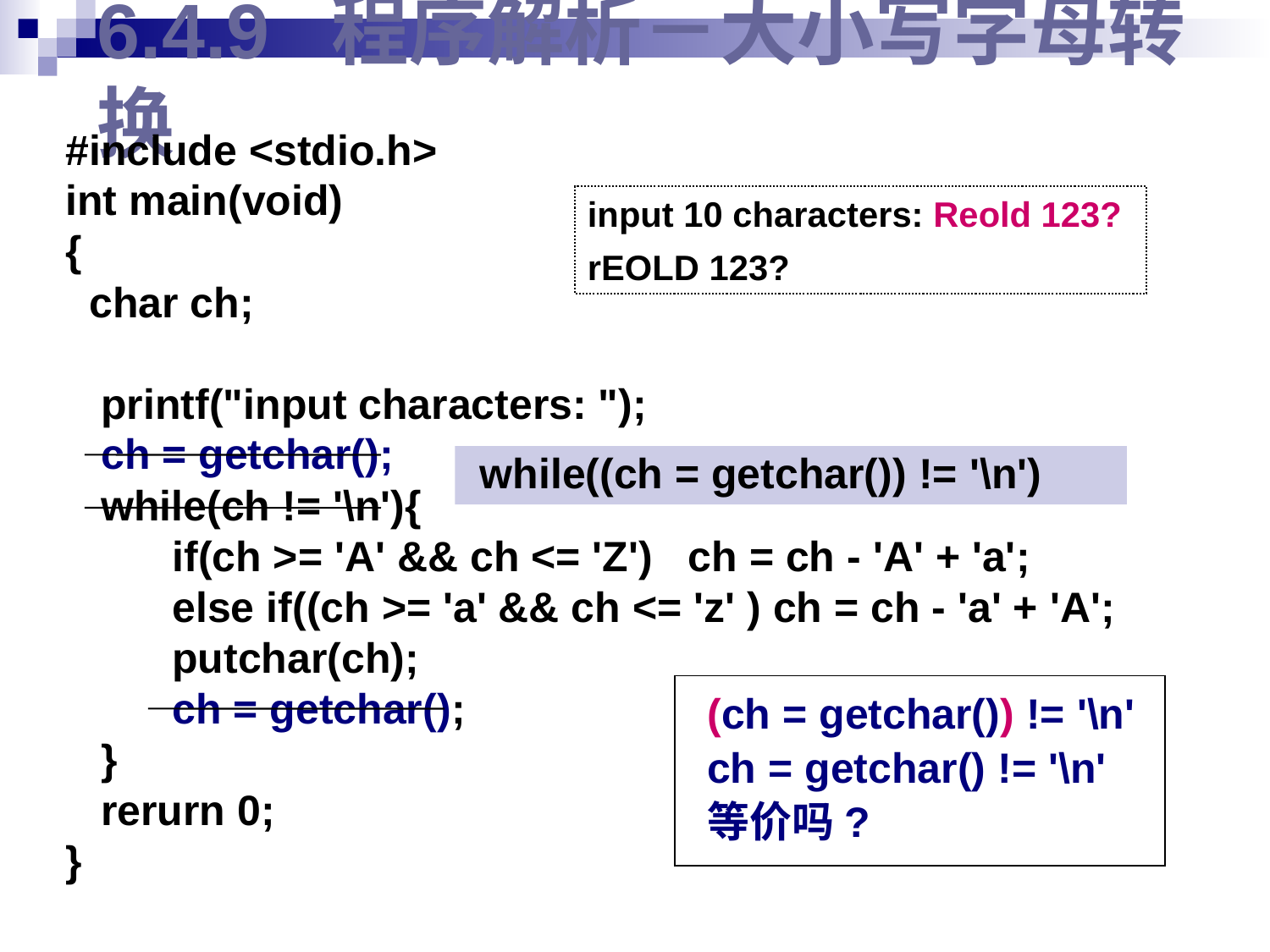

# 6.4.9  程序解析－大小写字母转换
#include <stdio.h>
int main(void)
{
  char ch;

   printf("input characters: ");
   ch = getchar();
   while(ch != '\n'){
         if(ch >= 'A' && ch <= 'Z')   ch = ch - 'A' + 'a';
         else if((ch >= 'a' && ch <= 'z' ) ch = ch - 'a' + 'A';
         putchar(ch);
         ch = getchar();
   }
   rerurn 0;
}
input 10 characters: Reold 123?
rEOLD 123?
 while((ch = getchar()) != '\n')

(ch = getchar()) != '\n'
ch = getchar() != '\n'
等价吗?